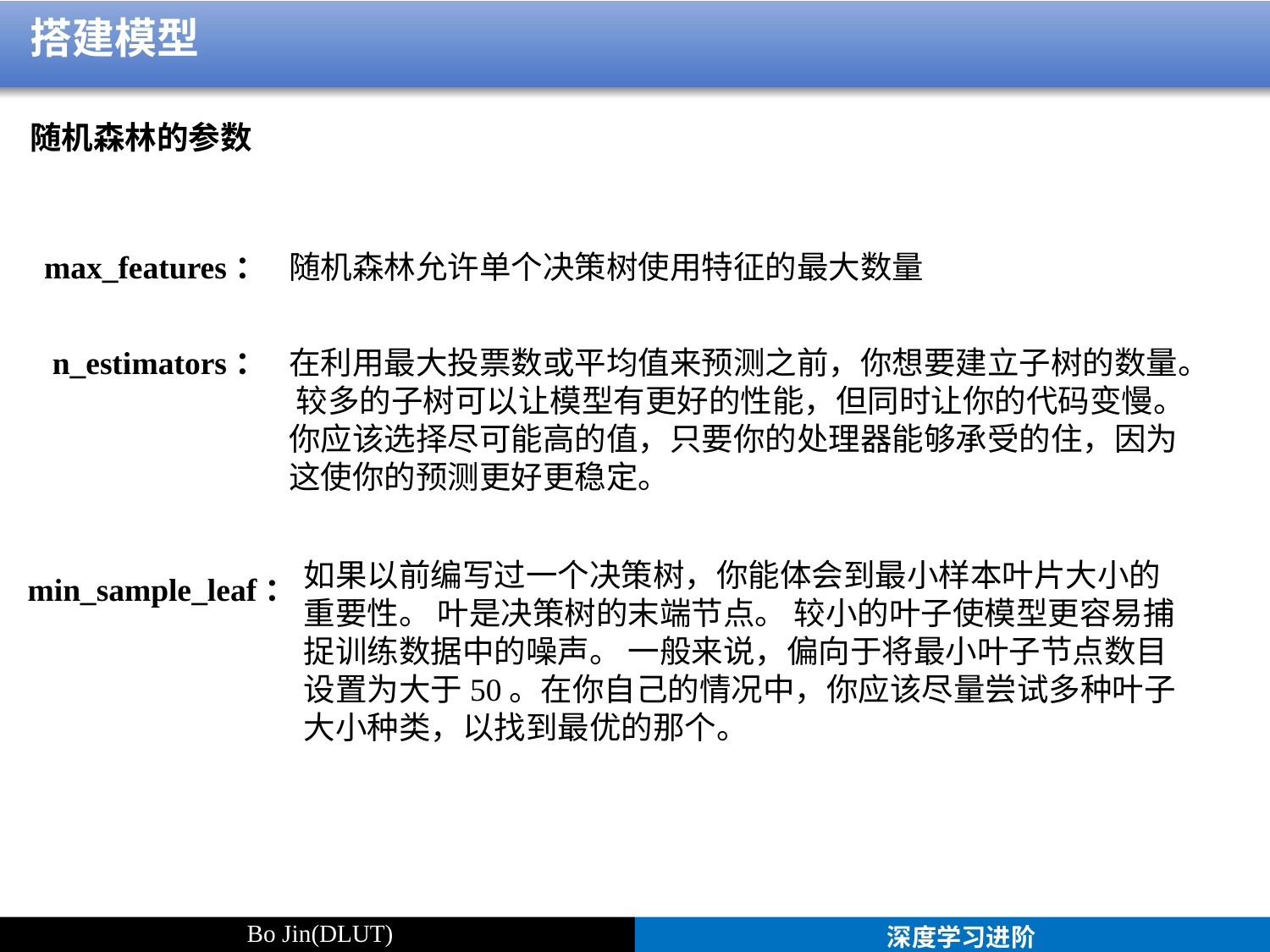

搭建模型

随机森林的参数
max_features：
随机森林允许单个决策树使用特征的最大数量
 n_estimators：
在利用最大投票数或平均值来预测之前，你想要建立子树的数量。 较多的子树可以让模型有更好的性能，但同时让你的代码变慢。 你应该选择尽可能高的值，只要你的处理器能够承受的住，因为这使你的预测更好更稳定。
如果以前编写过一个决策树，你能体会到最小样本叶片大小的重要性。 叶是决策树的末端节点。 较小的叶子使模型更容易捕捉训练数据中的噪声。 一般来说，偏向于将最小叶子节点数目设置为大于50。在你自己的情况中，你应该尽量尝试多种叶子大小种类，以找到最优的那个。
min_sample_leaf：

Bo Jin(DLUT)
深度学习进阶